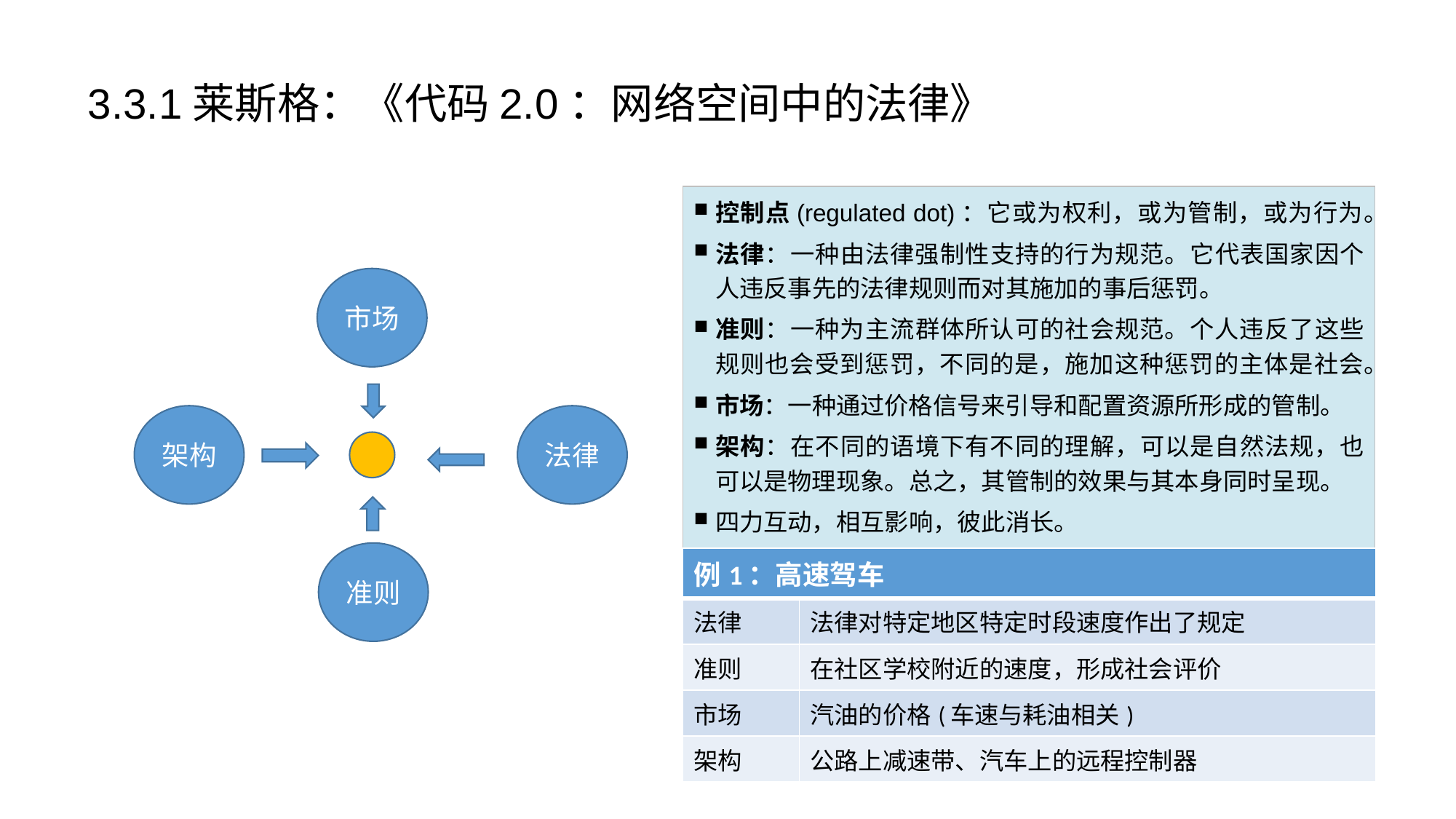

# 3.3.1莱斯格：《代码2.0：网络空间中的法律》
控制点(regulated dot)：它或为权利，或为管制，或为行为。
法律：一种由法律强制性支持的行为规范。它代表国家因个人违反事先的法律规则而对其施加的事后惩罚。
准则：一种为主流群体所认可的社会规范。个人违反了这些规则也会受到惩罚，不同的是，施加这种惩罚的主体是社会。
市场：一种通过价格信号来引导和配置资源所形成的管制。
架构：在不同的语境下有不同的理解，可以是自然法规，也可以是物理现象。总之，其管制的效果与其本身同时呈现。
四力互动，相互影响，彼此消长。
市场

架构
法律

准则
| 例1：高速驾车 |  |
| --- | --- |
| 法律 | 法律对特定地区特定时段速度作出了规定 |
| 准则 | 在社区学校附近的速度，形成社会评价 |
| 市场 | 汽油的价格(车速与耗油相关) |
| 架构 | 公路上减速带、汽车上的远程控制器 |